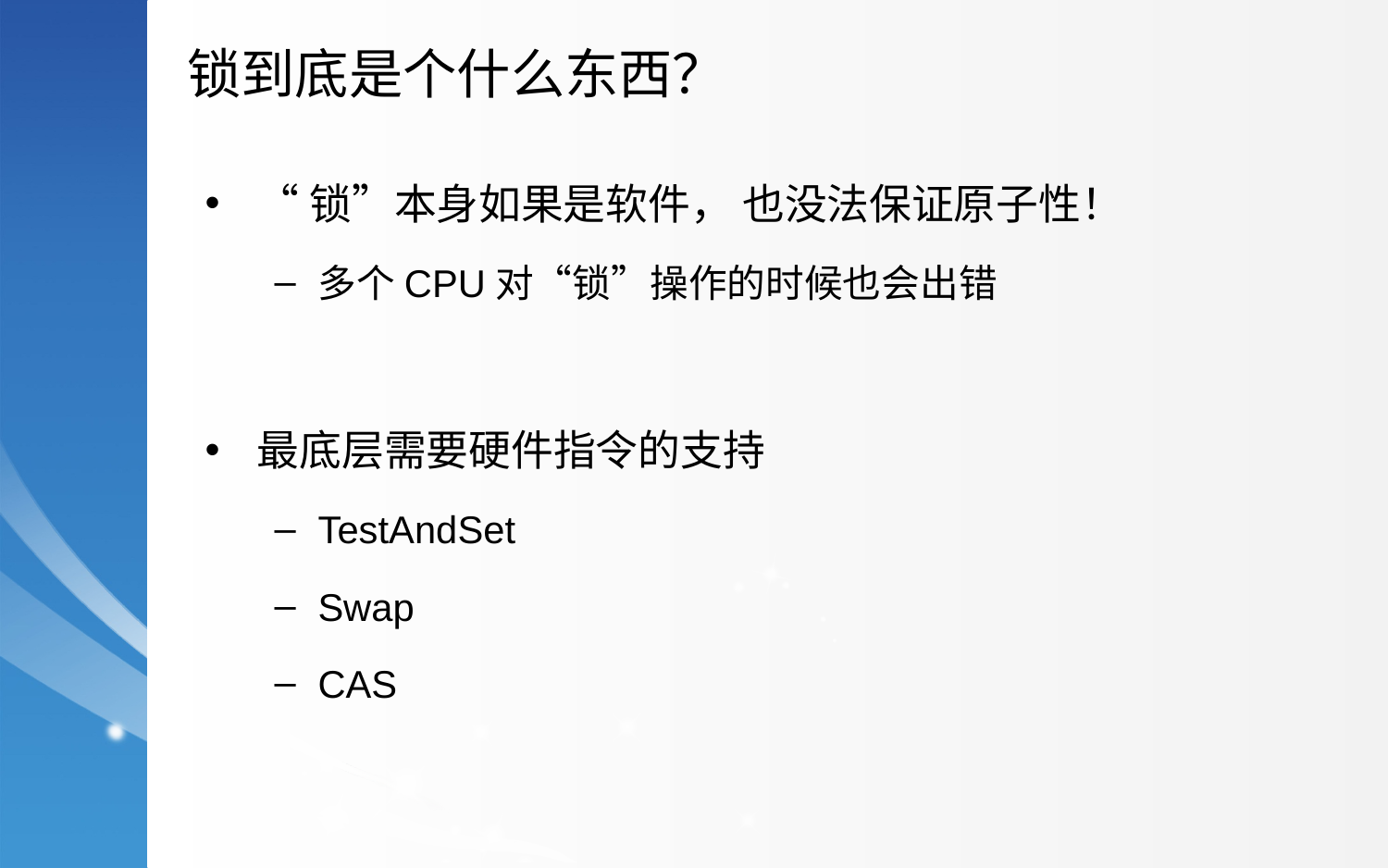

锁到底是个什么东西？
“锁”本身如果是软件， 也没法保证原子性！
多个CPU对“锁”操作的时候也会出错

最底层需要硬件指令的支持
TestAndSet
Swap
CAS